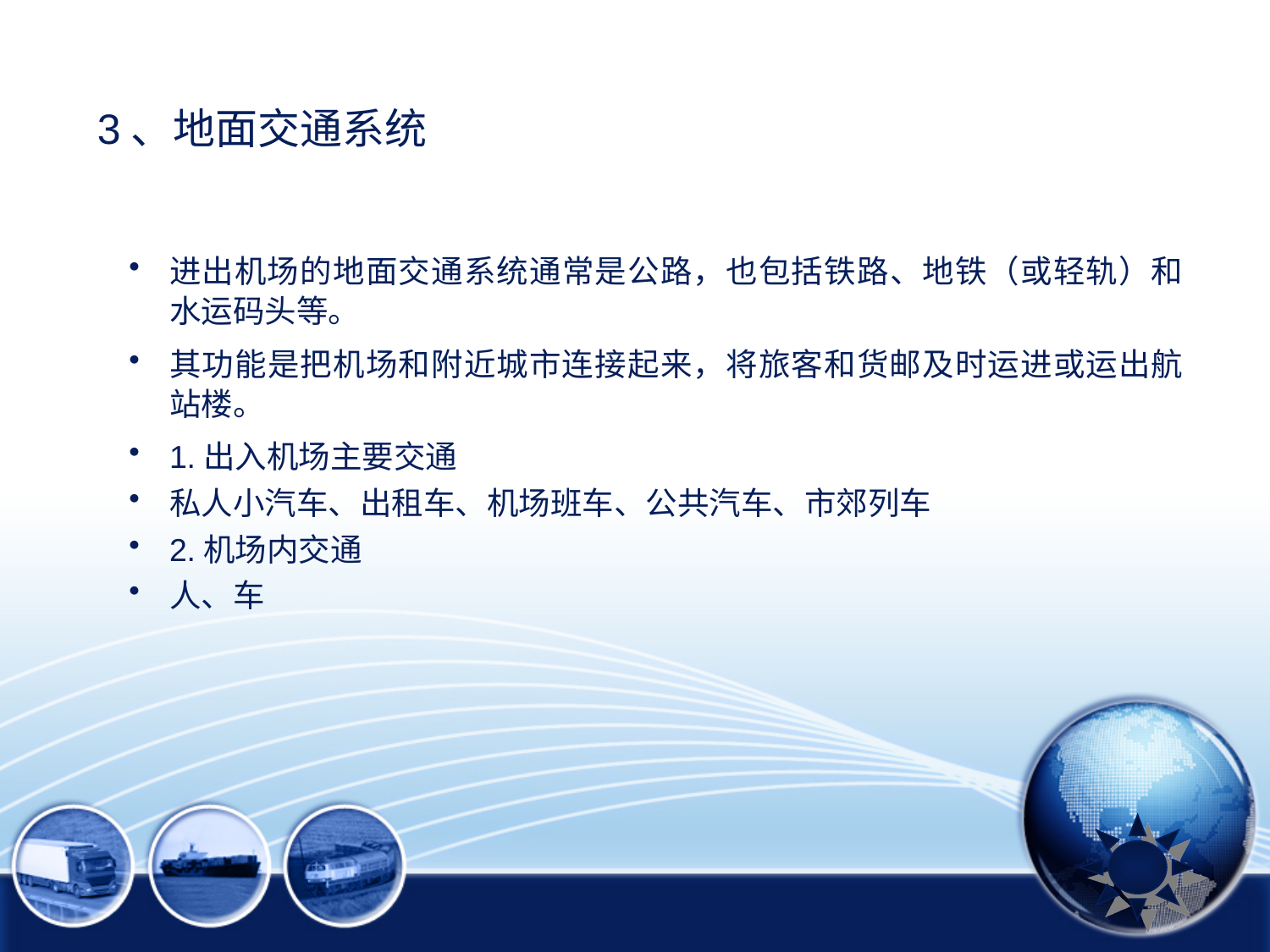

# 3、地面交通系统
进出机场的地面交通系统通常是公路，也包括铁路、地铁（或轻轨）和水运码头等。
其功能是把机场和附近城市连接起来，将旅客和货邮及时运进或运出航站楼。
1.出入机场主要交通
私人小汽车、出租车、机场班车、公共汽车、市郊列车
2.机场内交通
人、车